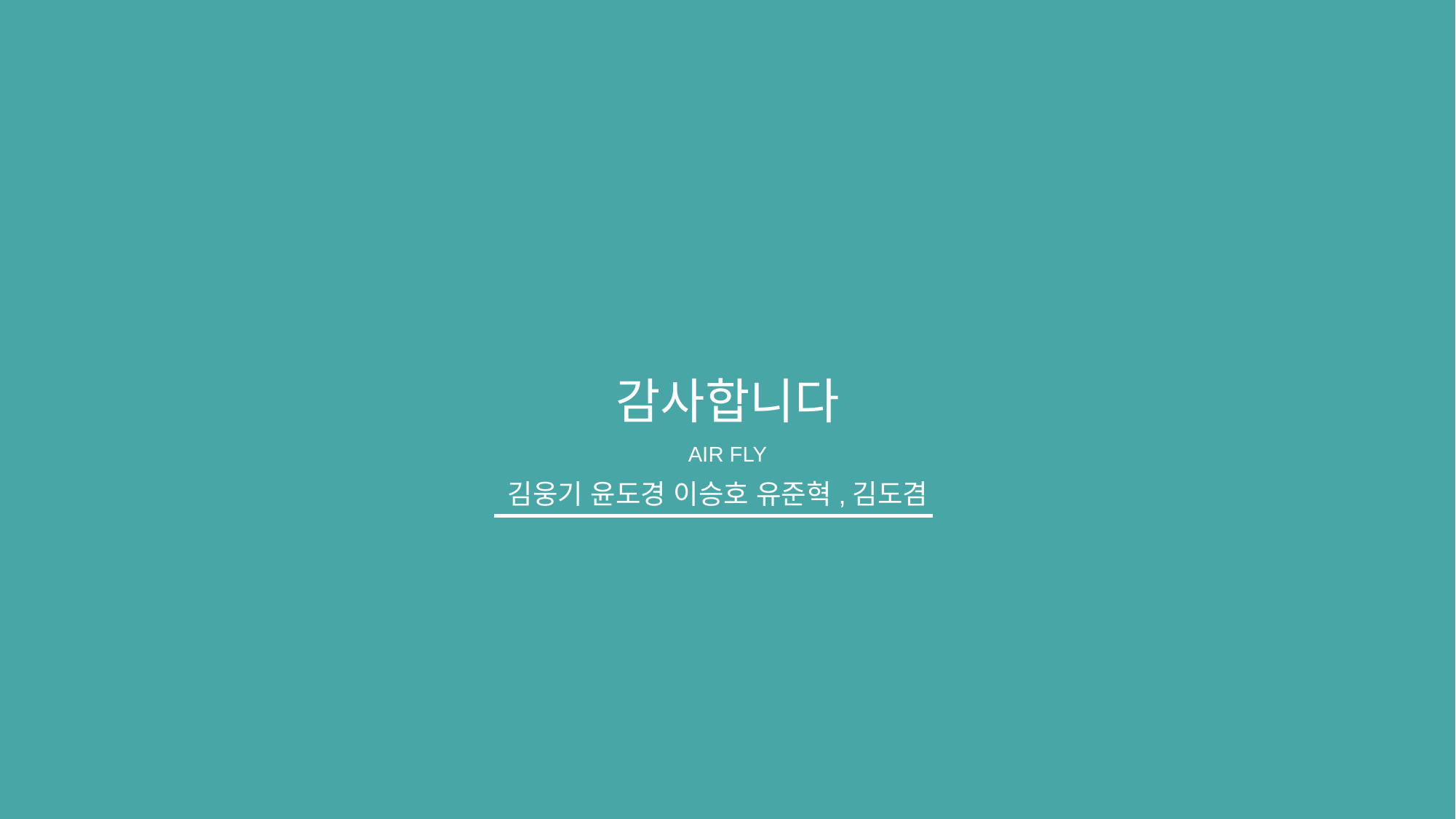

감사합니다
AIR FLY
김웅기 윤도경 이승호 유준혁,김도겸